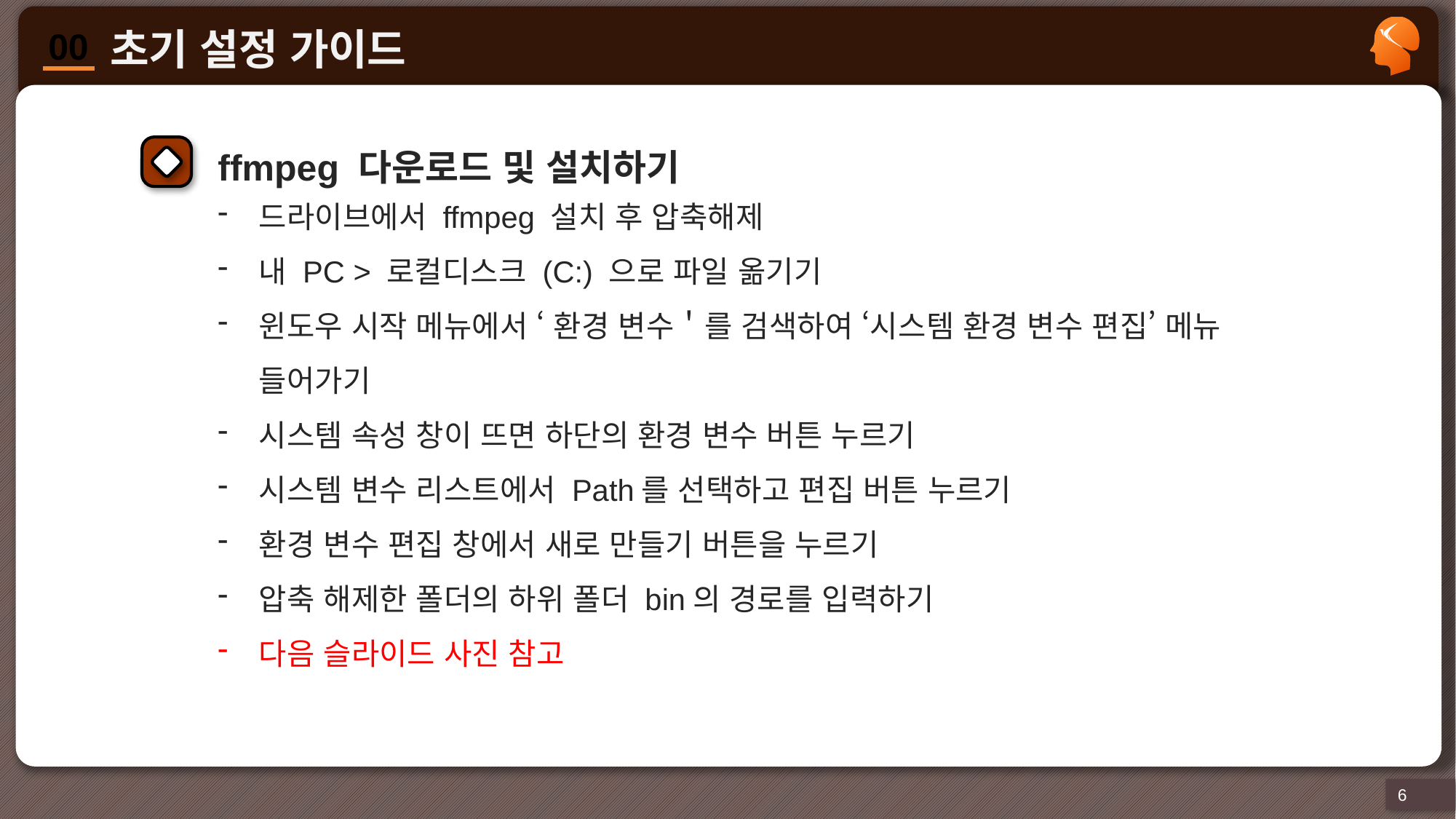

ffmpeg 다운로드 및 설치하기

드라이브에서 ffmpeg 설치 후 압축해제
내 PC > 로컬디스크 (C:) 으로 파일 옮기기
윈도우 시작 메뉴에서 ‘ 환경 변수＇를 검색하여 ‘시스템 환경 변수 편집’ 메뉴 들어가기
시스템 속성 창이 뜨면 하단의 환경 변수 버튼 누르기
시스템 변수 리스트에서 Path를 선택하고 편집 버튼 누르기
환경 변수 편집 창에서 새로 만들기 버튼을 누르기
압축 해제한 폴더의 하위 폴더 bin의 경로를 입력하기
다음 슬라이드 사진 참고
6
6